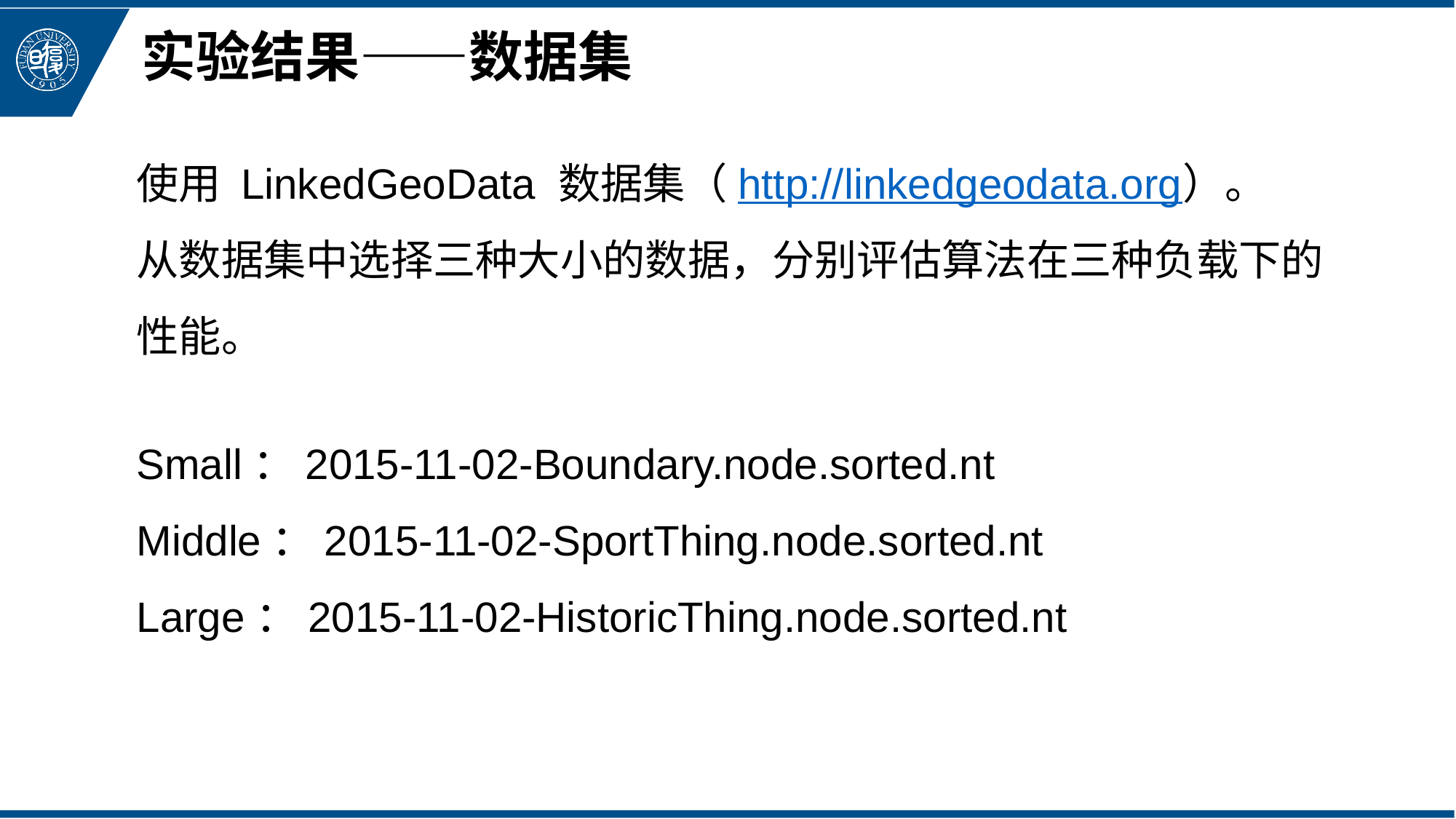

实验结果——数据集

使用 LinkedGeoData 数据集（http://linkedgeodata.org）。
从数据集中选择三种大小的数据，分别评估算法在三种负载下的性能。

Small：2015-11-02-Boundary.node.sorted.nt
Middle：2015-11-02-SportThing.node.sorted.nt
Large：2015-11-02-HistoricThing.node.sorted.nt